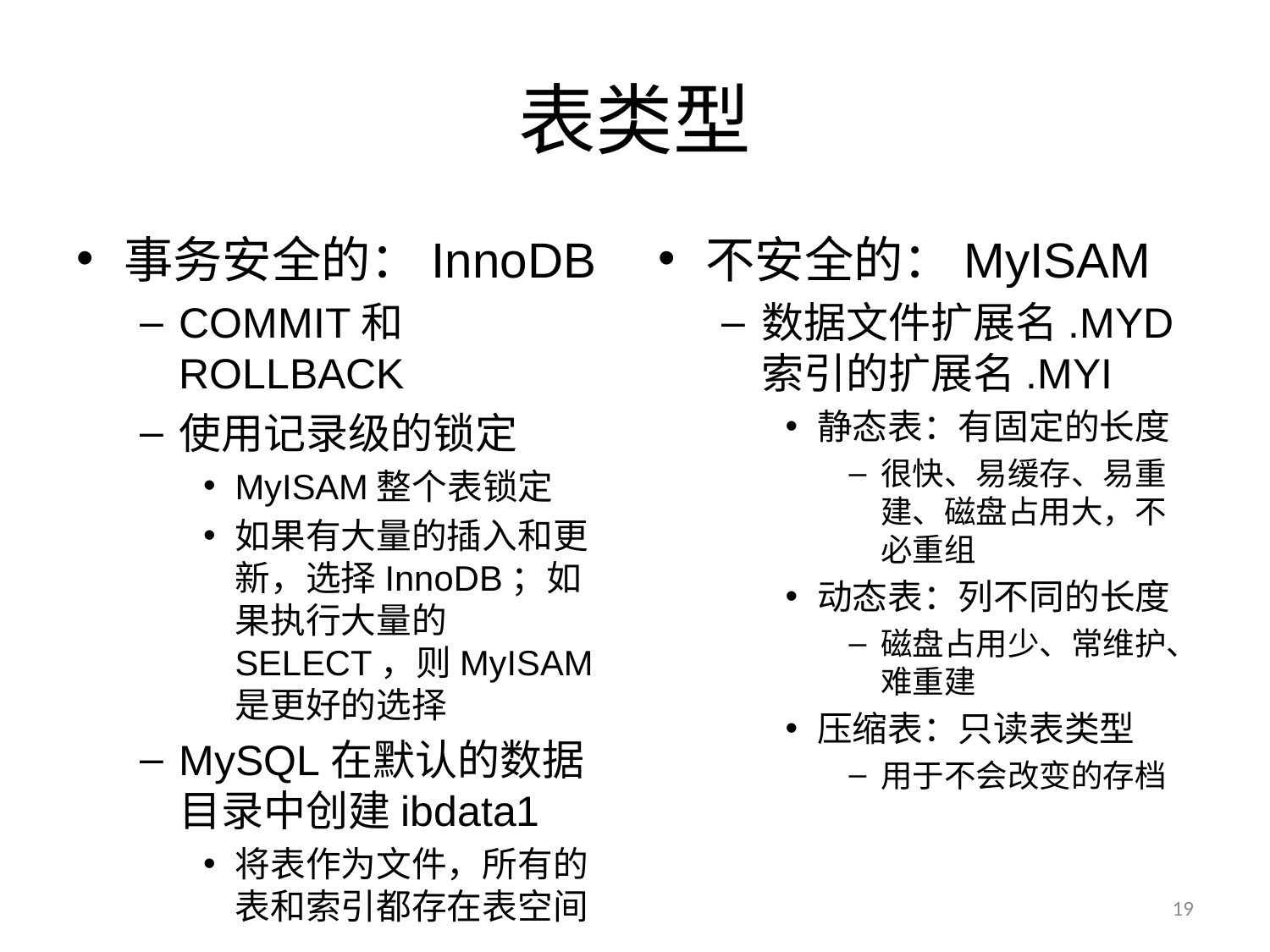

# 表类型
事务安全的：InnoDB
COMMIT和ROLLBACK
使用记录级的锁定
MyISAM整个表锁定
如果有大量的插入和更新，选择InnoDB；如果执行大量的SELECT，则MyISAM是更好的选择
MySQL在默认的数据目录中创建ibdata1
将表作为文件，所有的表和索引都存在表空间
不安全的：MyISAM
数据文件扩展名.MYD
索引的扩展名.MYI
静态表：有固定的长度
很快、易缓存、易重建、磁盘占用大，不必重组
动态表：列不同的长度
磁盘占用少、常维护、难重建
压缩表：只读表类型
用于不会改变的存档

19